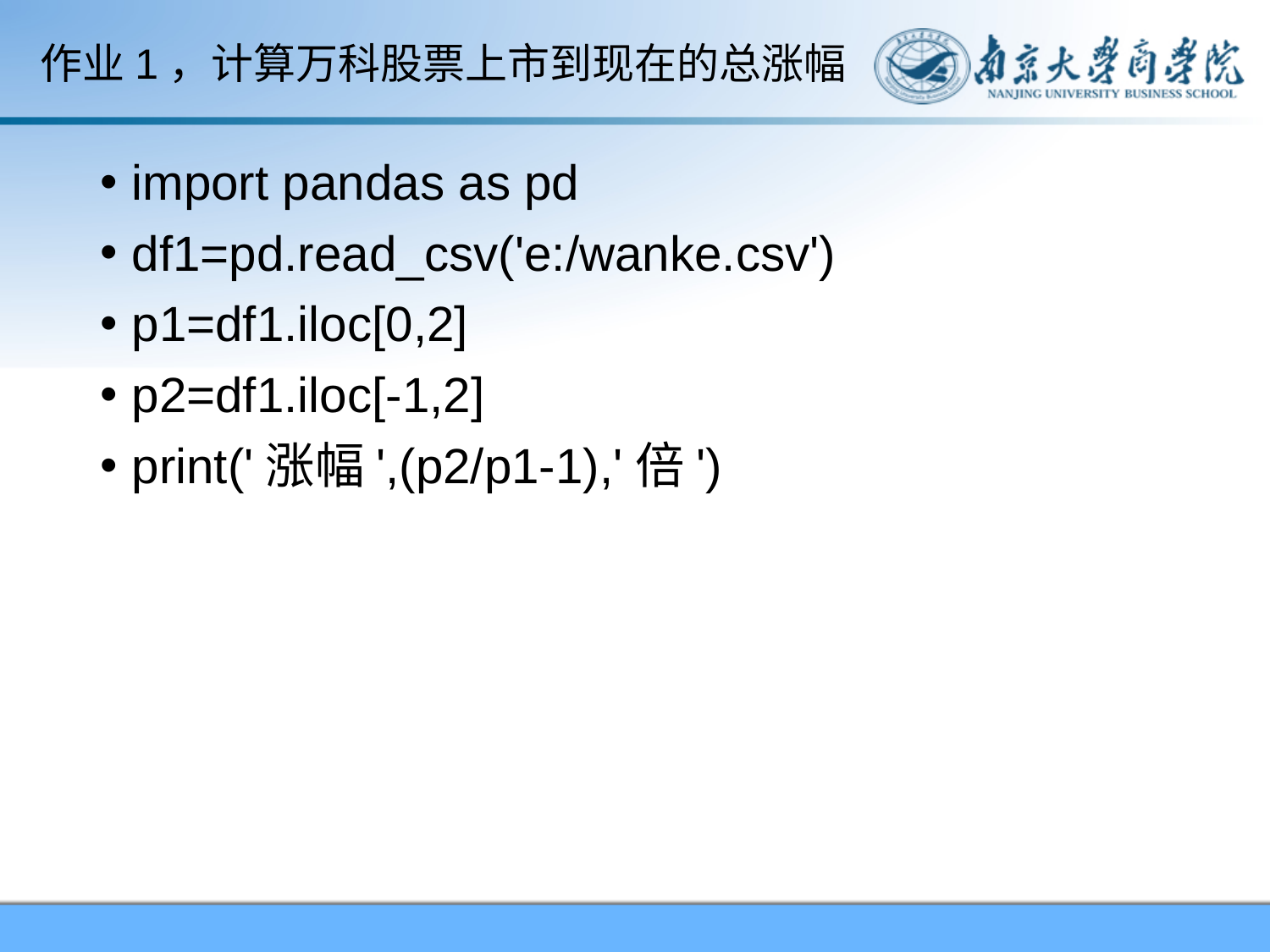

# 作业1，计算万科股票上市到现在的总涨幅
import pandas as pd
df1=pd.read_csv('e:/wanke.csv')
p1=df1.iloc[0,2]
p2=df1.iloc[-1,2]
print('涨幅',(p2/p1-1),'倍')